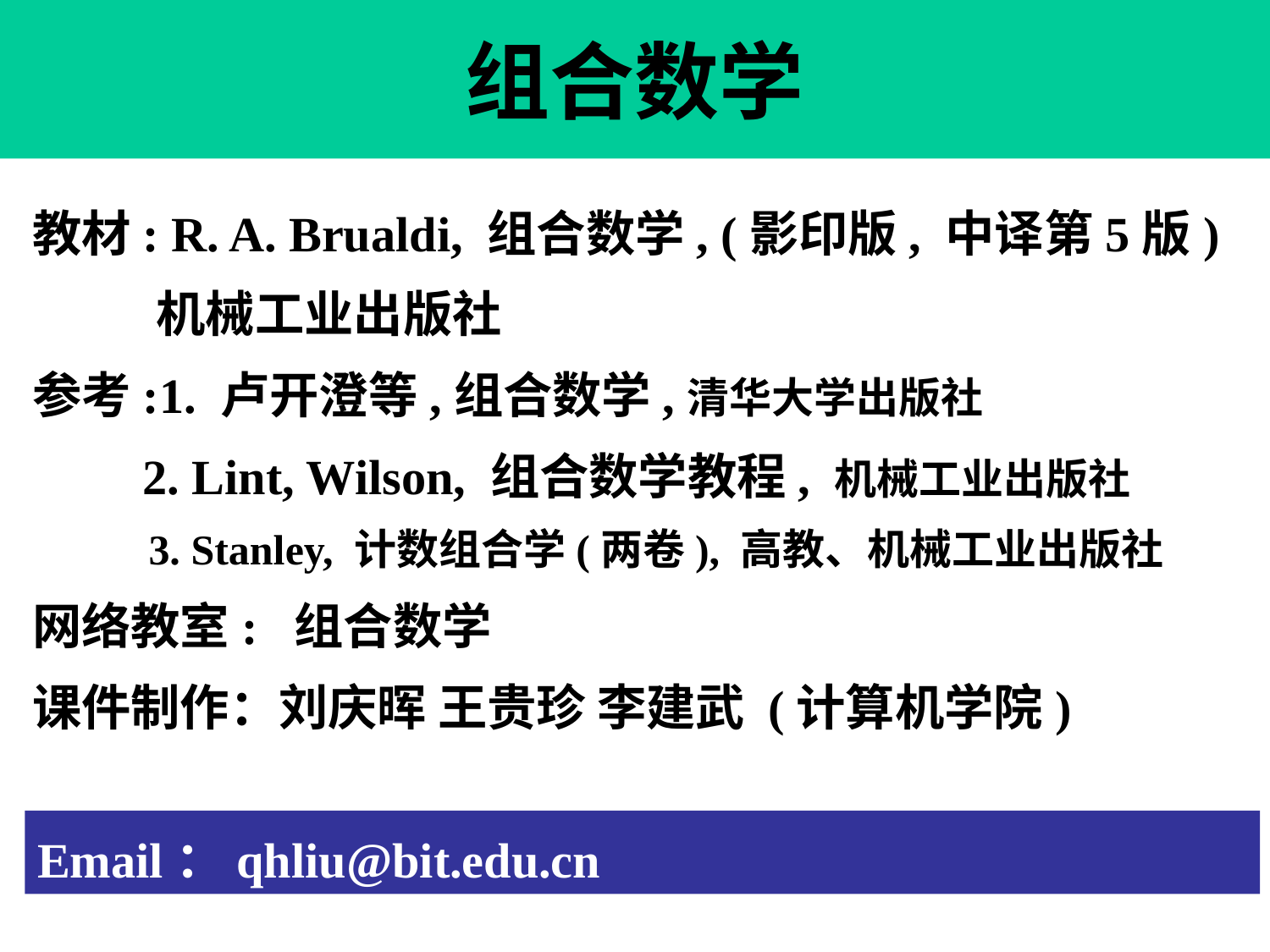

# 组合数学
教材: R. A. Brualdi, 组合数学, (影印版, 中译第5版)
          机械工业出版社
参考:1. 卢开澄等,组合数学,清华大学出版社
         2. Lint, Wilson, 组合数学教程, 机械工业出版社
           3. Stanley, 计数组合学(两卷), 高教、机械工业出版社
网络教室:  组合数学
课件制作：刘庆晖 王贵珍 李建武 (计算机学院)
Email：qhliu@bit.edu.cn